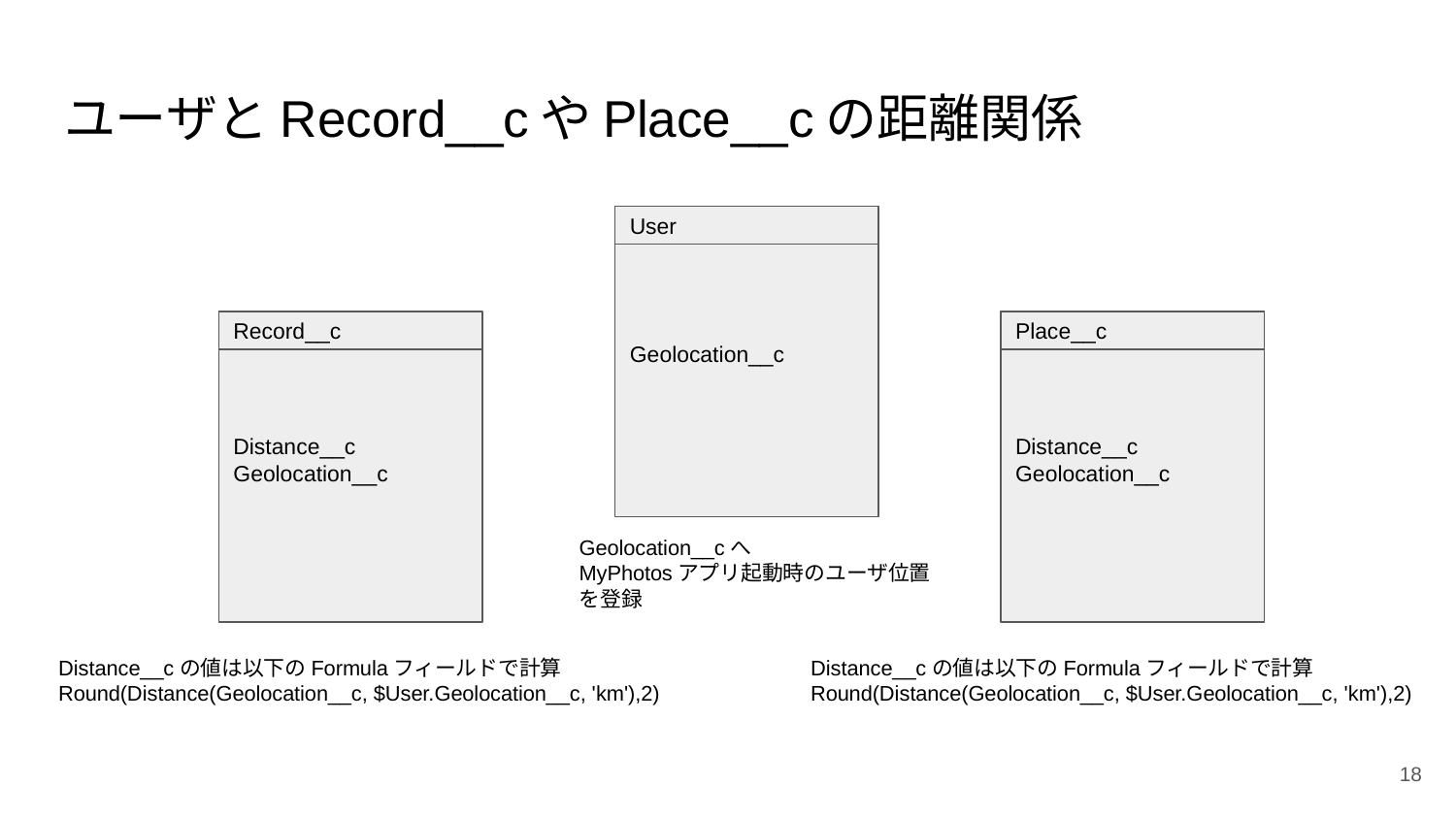

# ユーザとRecord__cやPlace__cの距離関係
User
Geolocation__c

Record__c
Distance__c
Geolocation__c

Place__c
Distance__c
Geolocation__c

Geolocation__cへ
MyPhotosアプリ起動時のユーザ位置を登録
Distance__cの値は以下のFormulaフィールドで計算
Round(Distance(Geolocation__c, $User.Geolocation__c, 'km'),2)
Distance__cの値は以下のFormulaフィールドで計算
Round(Distance(Geolocation__c, $User.Geolocation__c, 'km'),2)
18